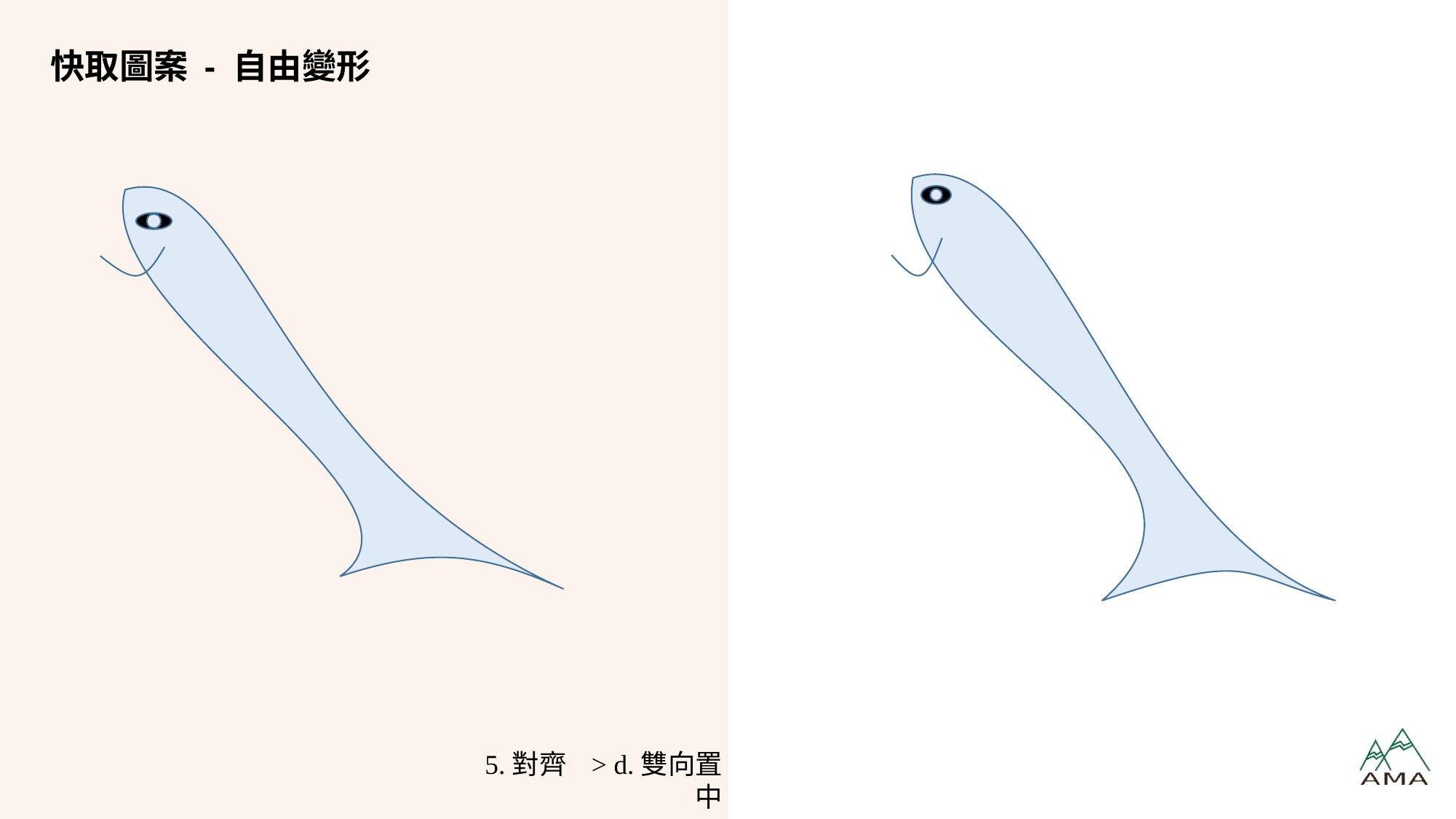

# 快取圖案 - 自由變形

5.對齊   > d.雙向置中